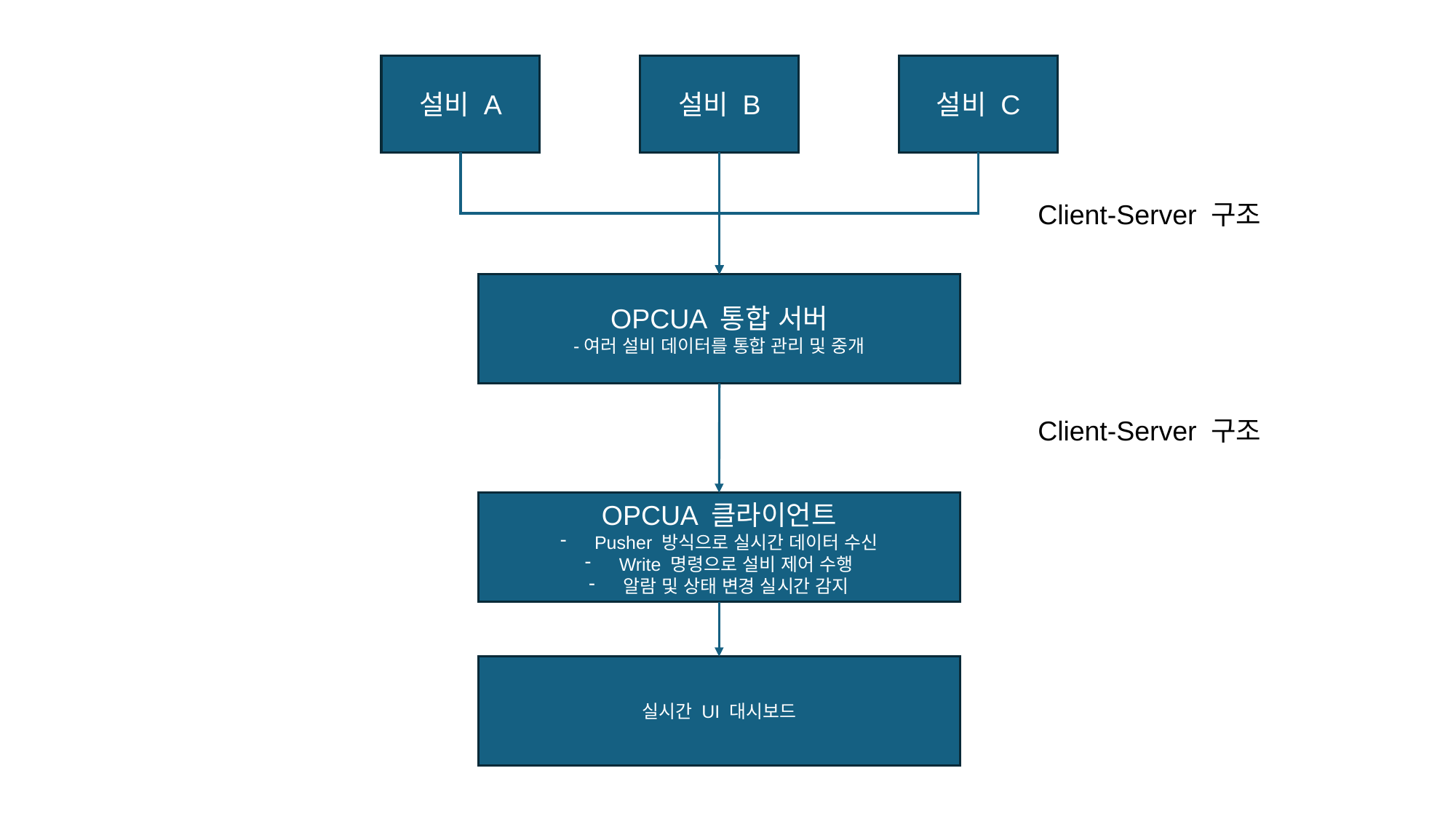

설비 A
설비 B
설비 C
Client-Server 구조
OPCUA 통합 서버
-여러 설비 데이터를 통합 관리 및 중개
Client-Server 구조
OPCUA 클라이언트
Pusher 방식으로 실시간 데이터 수신
Write 명령으로 설비 제어 수행
알람 및 상태 변경 실시간 감지
실시간 UI 대시보드